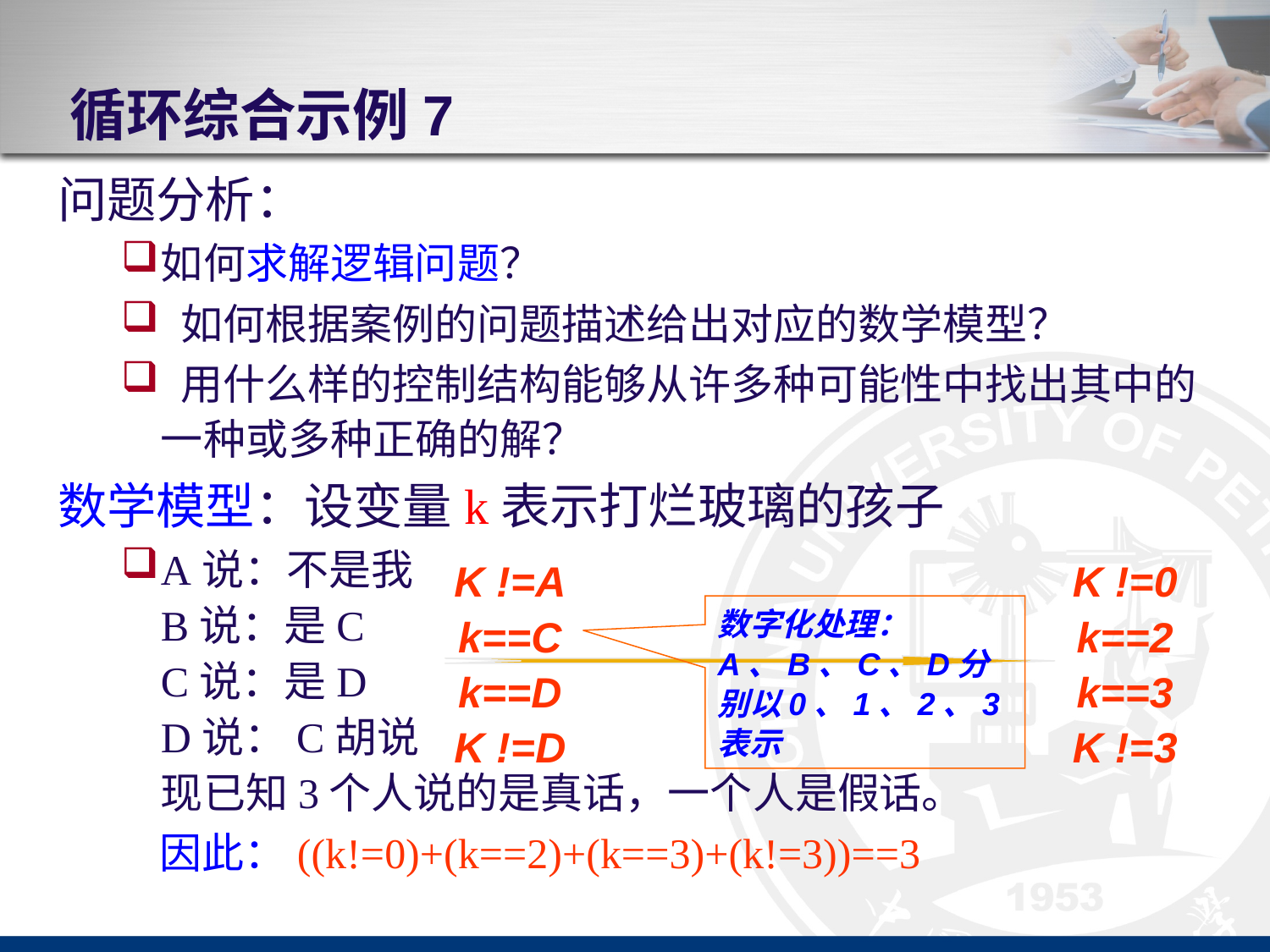

# 循环综合示例7
问题分析：
如何求解逻辑问题？
 如何根据案例的问题描述给出对应的数学模型？
 用什么样的控制结构能够从许多种可能性中找出其中的一种或多种正确的解？
数学模型：设变量k表示打烂玻璃的孩子
A说：不是我
B说：是C
C说：是D
D说：C胡说
现已知3个人说的是真话，一个人是假话。
   因此：((k!=0)+(k==2)+(k==3)+(k!=3))==3
K !=A
k==C
k==D
K !=D
K !=0
k==2
k==3
K !=3
数字化处理：
A、B、C、D分别以0、1、2、3表示